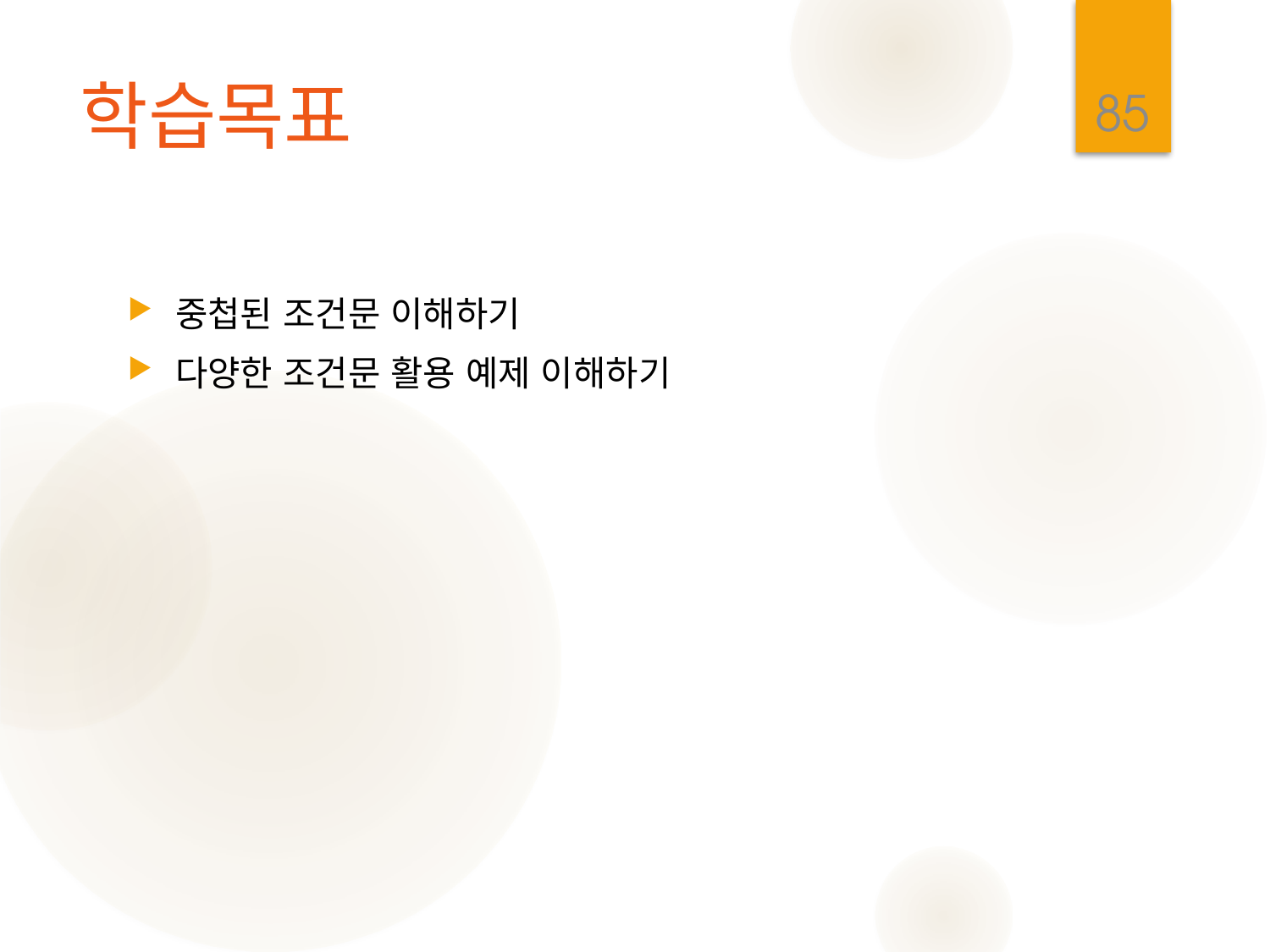

85
# 학습목표
중첩된 조건문 이해하기
다양한 조건문 활용 예제 이해하기